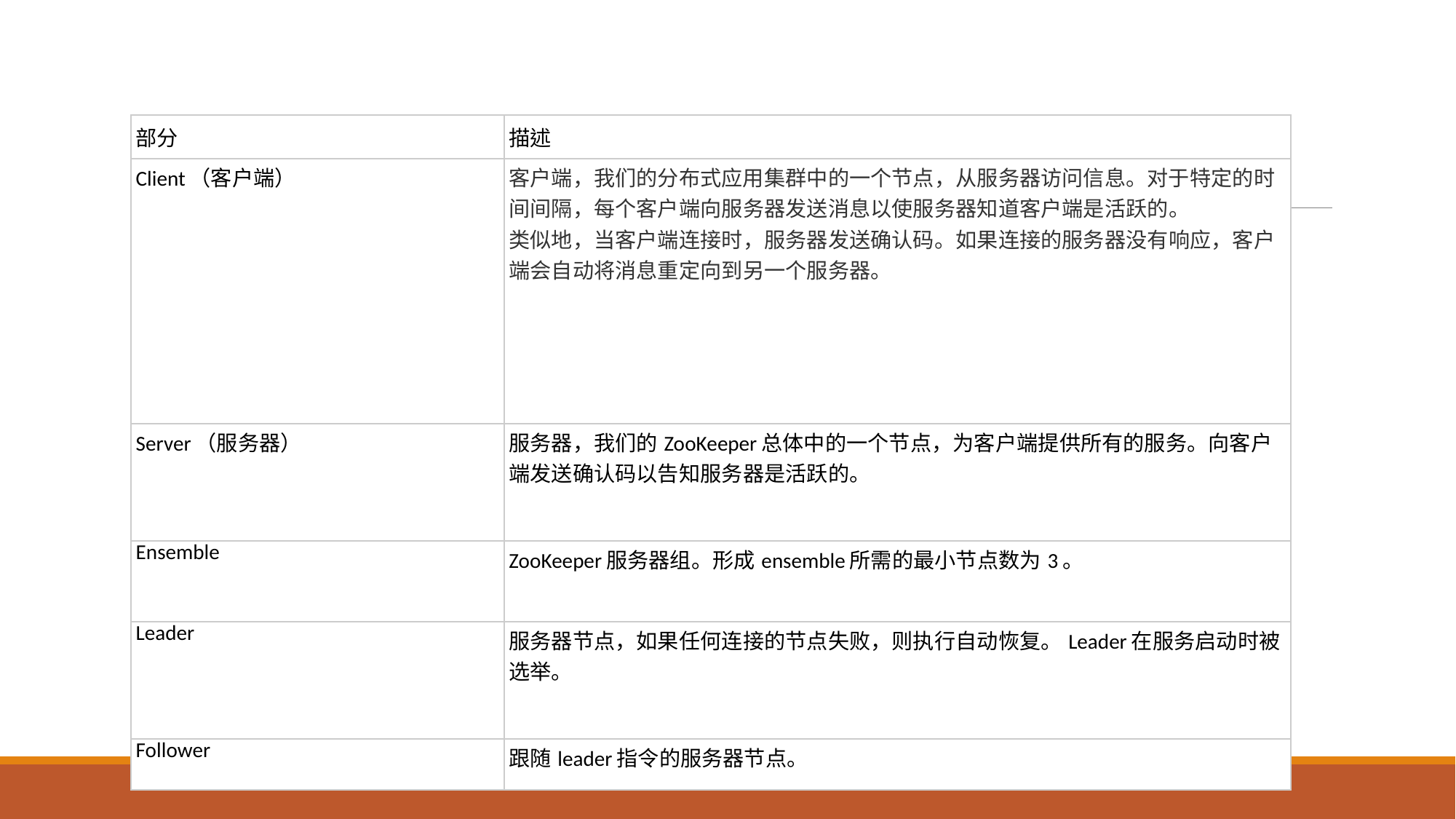

#
| 部分 | 描述 |
| --- | --- |
| Client（客户端） | 客户端，我们的分布式应用集群中的一个节点，从服务器访问信息。对于特定的时间间隔，每个客户端向服务器发送消息以使服务器知道客户端是活跃的。 类似地，当客户端连接时，服务器发送确认码。如果连接的服务器没有响应，客户端会自动将消息重定向到另一个服务器。 |
| Server（服务器） | 服务器，我们的ZooKeeper总体中的一个节点，为客户端提供所有的服务。向客户端发送确认码以告知服务器是活跃的。 |
| Ensemble | ZooKeeper服务器组。形成ensemble所需的最小节点数为3。 |
| Leader | 服务器节点，如果任何连接的节点失败，则执行自动恢复。Leader在服务启动时被选举。 |
| Follower | 跟随leader指令的服务器节点。 |